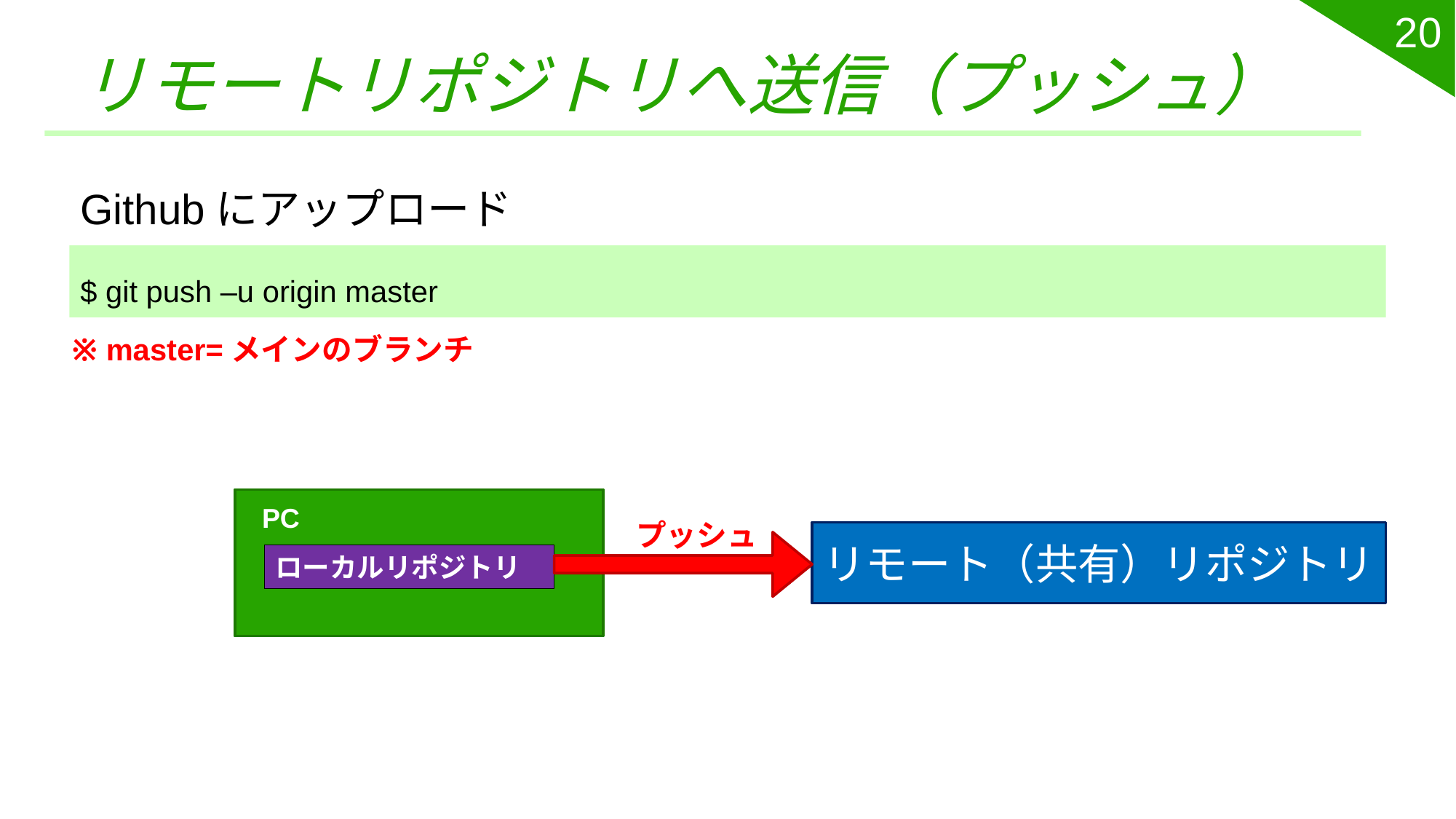

20
# リモートリポジトリへ送信（プッシュ）
Githubにアップロード
$ git push –u origin master
※ master=メインのブランチ

PC
プッシュ
リモート（共有）リポジトリ

ローカルリポジトリ